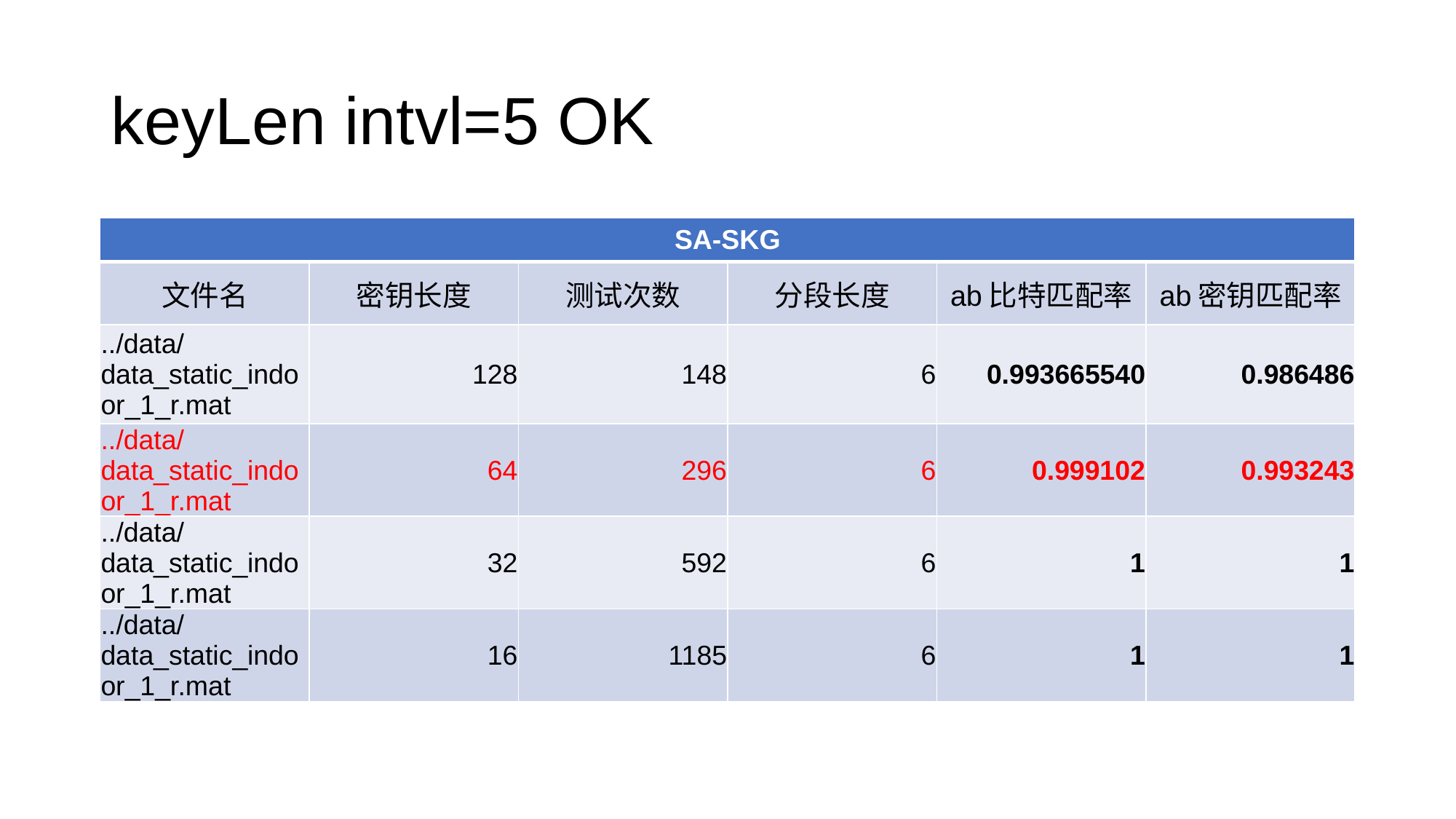

# keyLen intvl=5 OK
| SA-SKG |  |  |  |  |  |
| --- | --- | --- | --- | --- | --- |
| 文件名 | 密钥长度 | 测试次数 | 分段长度 | ab比特匹配率 | ab密钥匹配率 |
| ../data/data\_static\_indoor\_1\_r.mat | 128 | 148 | 6 | 0.993665540 | 0.986486 |
| ../data/data\_static\_indoor\_1\_r.mat | 64 | 296 | 6 | 0.999102 | 0.993243 |
| ../data/data\_static\_indoor\_1\_r.mat | 32 | 592 | 6 | 1 | 1 |
| ../data/data\_static\_indoor\_1\_r.mat | 16 | 1185 | 6 | 1 | 1 |